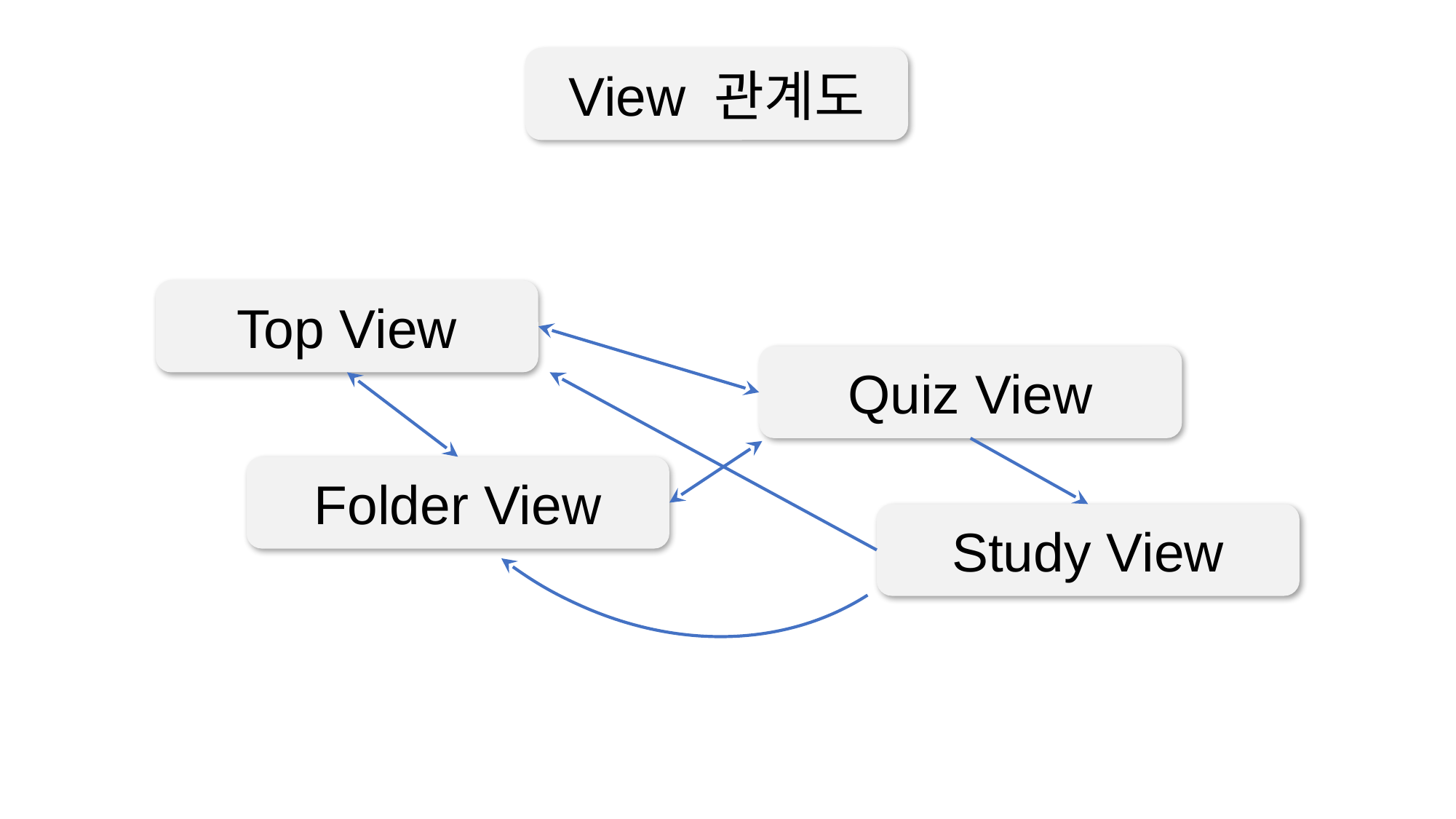

Top View
Quiz View
Folder View
Study View
View 관계도